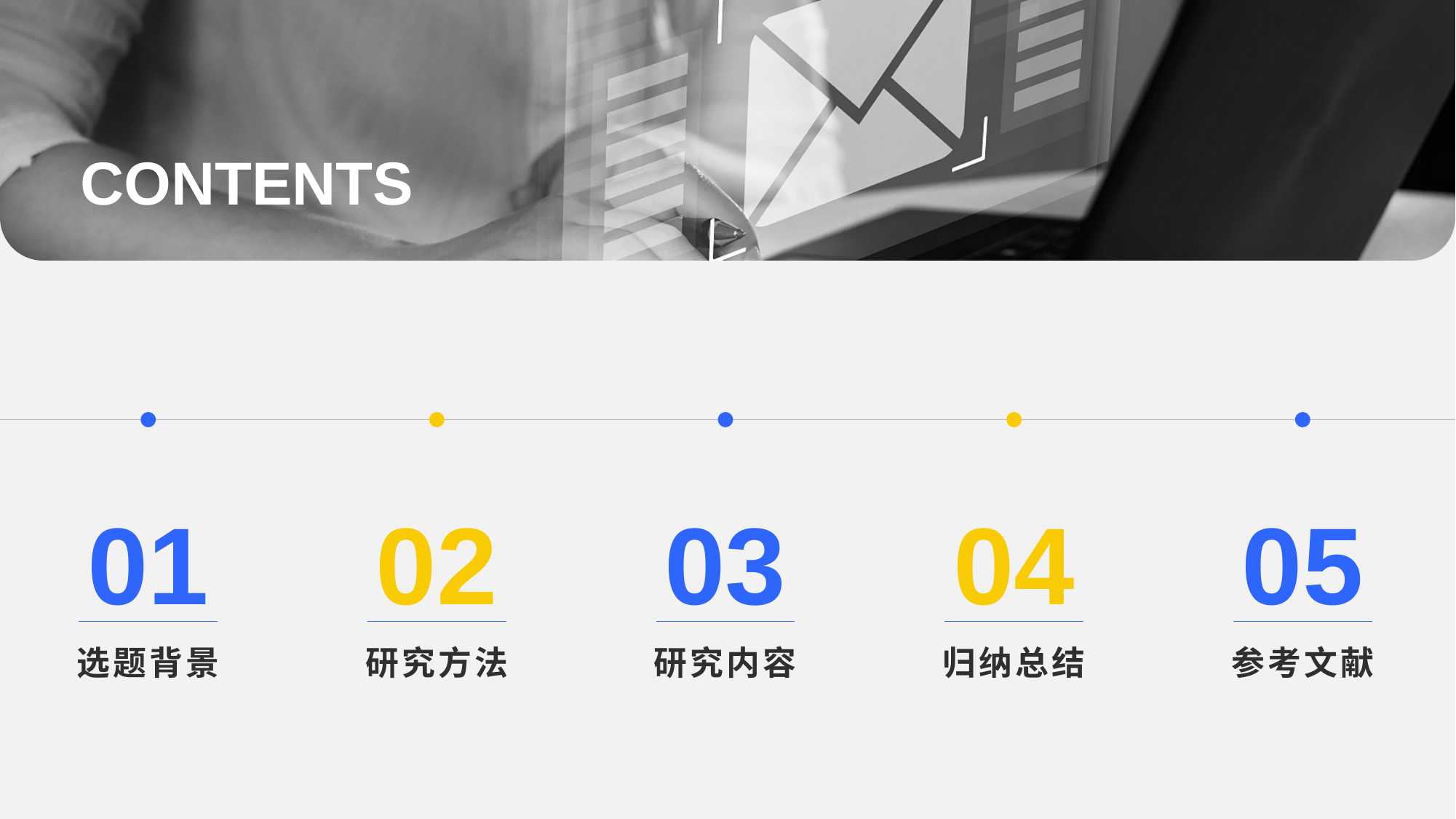

CONTENTS

01
选 题 背 景
02
研 究 方 法
03
研 究 内 容
04
归 纳 总 结
05
参 考 文 献

2